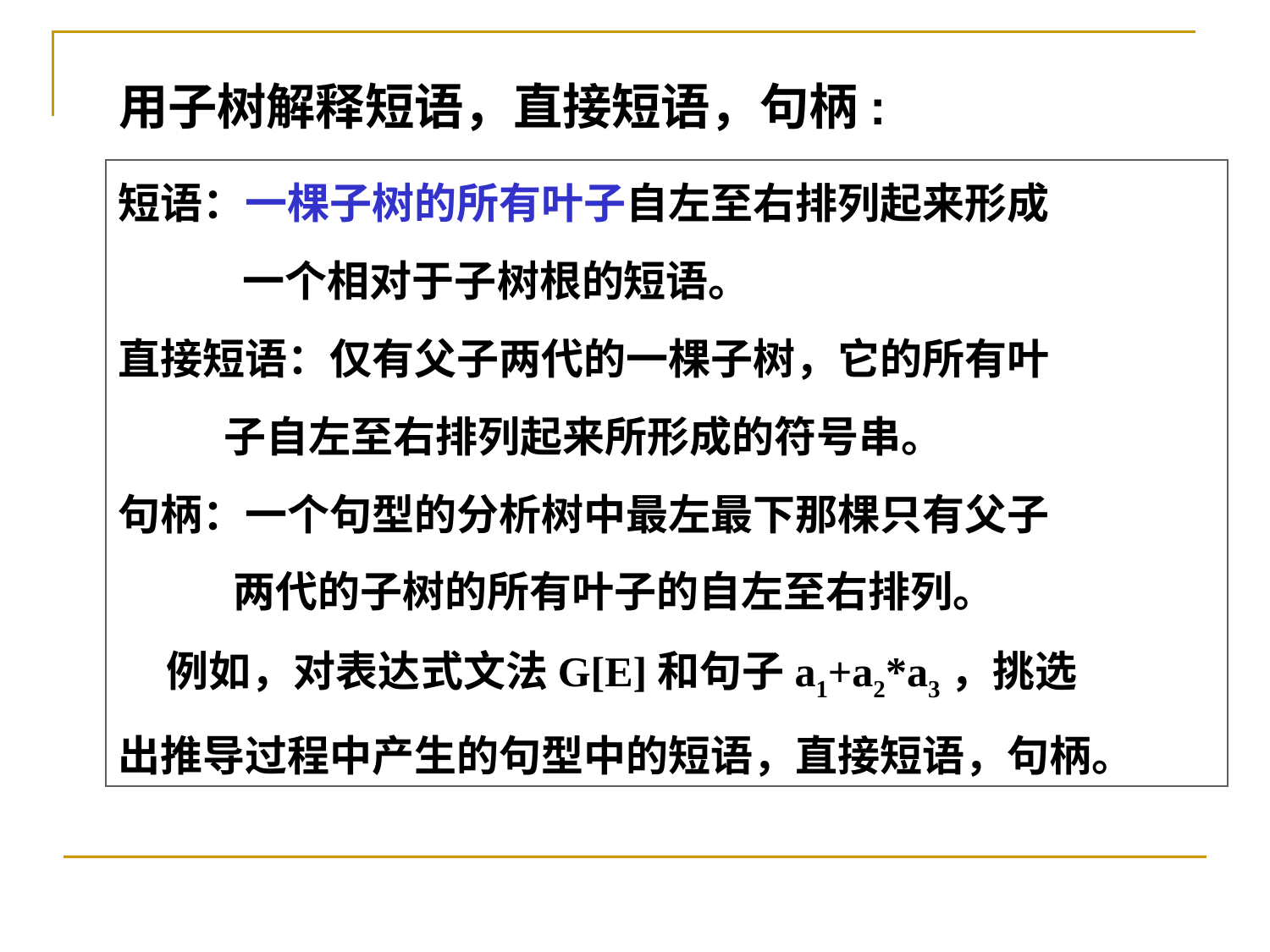

用子树解释短语，直接短语，句柄:
短语：一棵子树的所有叶子自左至右排列起来形成
            一个相对于子树根的短语。
直接短语：仅有父子两代的一棵子树，它的所有叶
          子自左至右排列起来所形成的符号串。
句柄：一个句型的分析树中最左最下那棵只有父子
           两代的子树的所有叶子的自左至右排列。
    例如，对表达式文法G[E]和句子a1+a2*a3，挑选
出推导过程中产生的句型中的短语，直接短语，句柄。
103